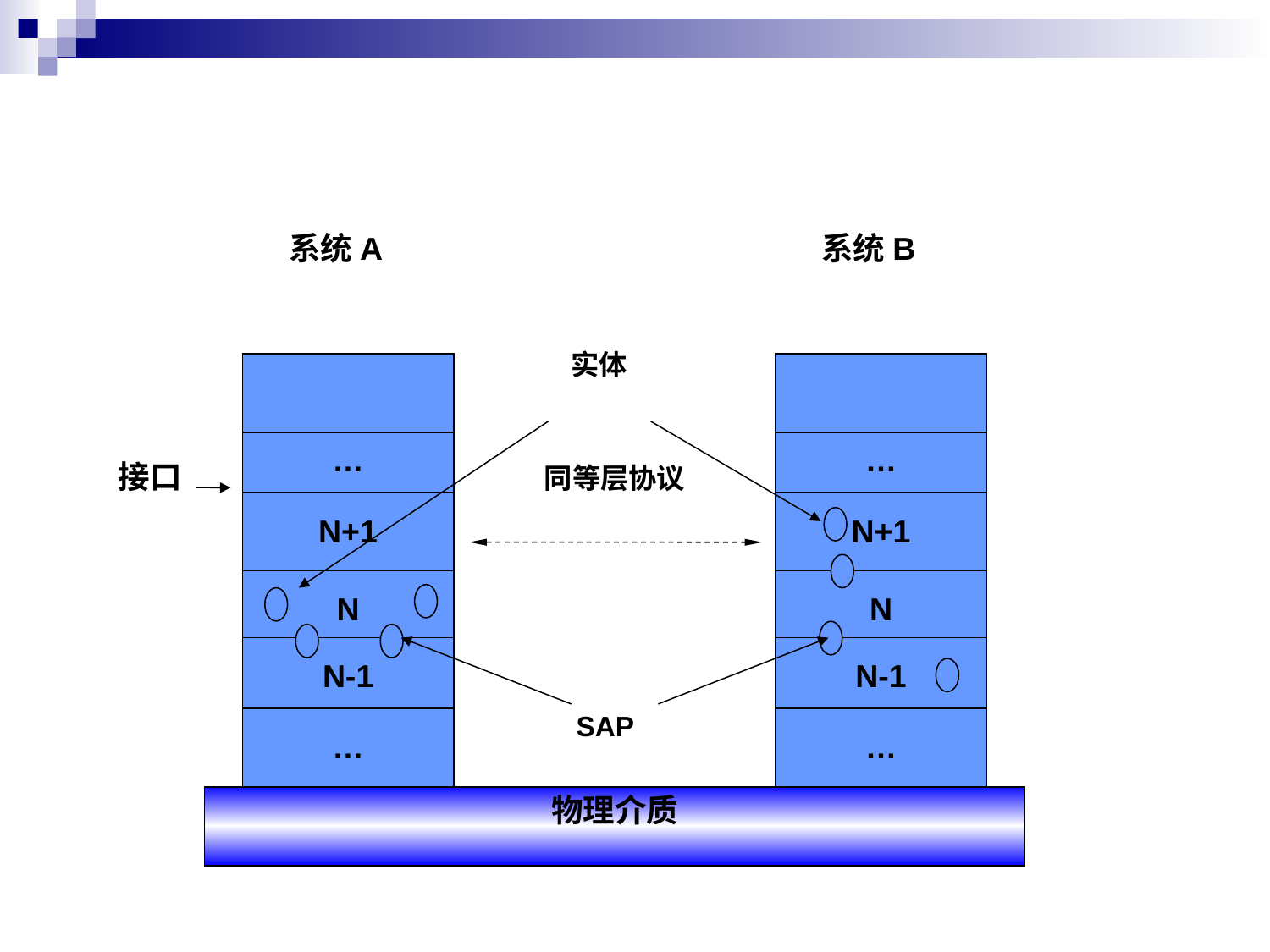

系统A
系统B
实体

…
…

接口
同等层协议

N+1
N+1

N
N

N-1

N-1

SAP
…
…
物理介质